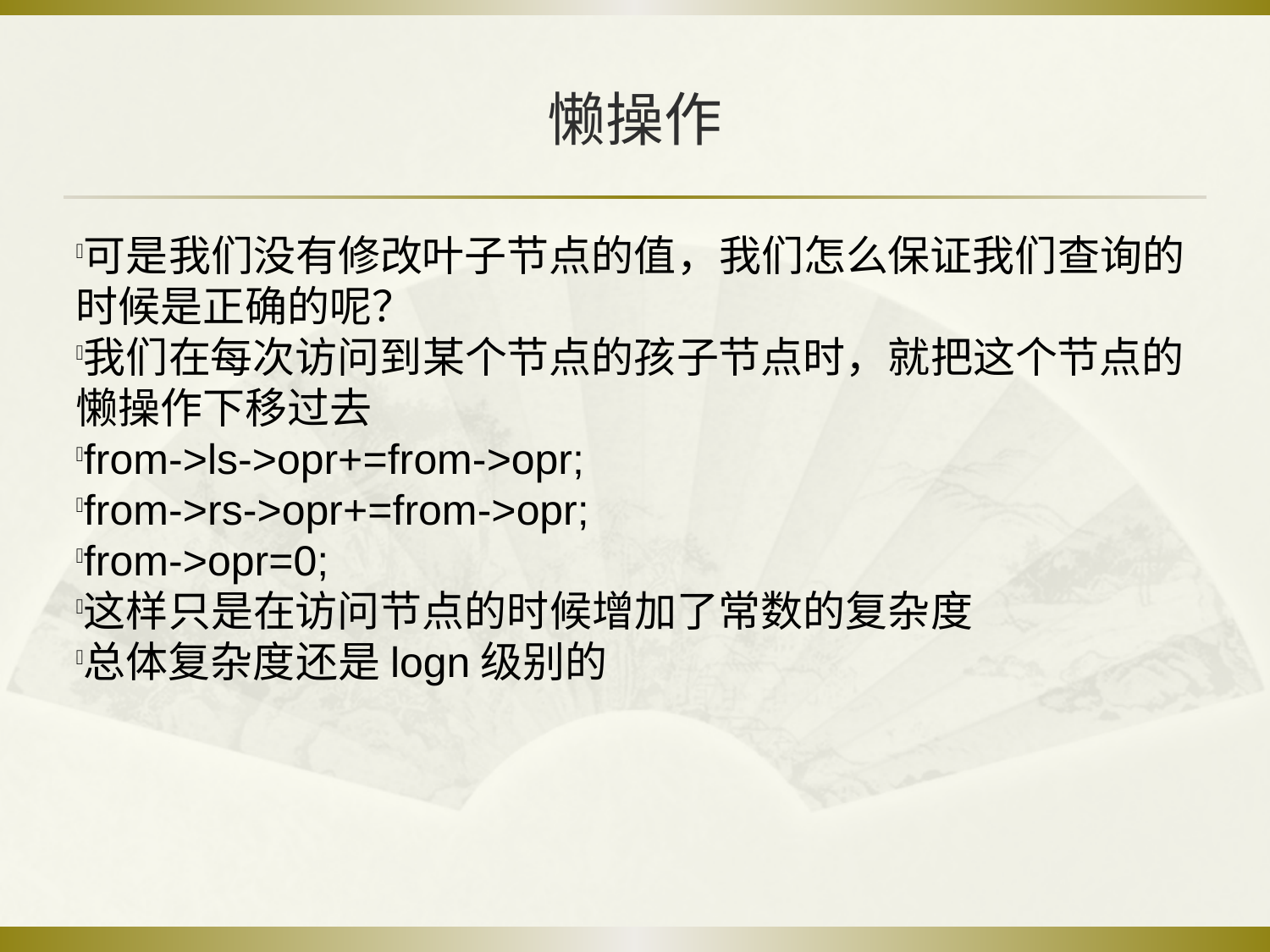

懒操作
可是我们没有修改叶子节点的值，我们怎么保证我们查询的时候是正确的呢？
我们在每次访问到某个节点的孩子节点时，就把这个节点的懒操作下移过去
from->ls->opr+=from->opr;
from->rs->opr+=from->opr;
from->opr=0;
这样只是在访问节点的时候增加了常数的复杂度
总体复杂度还是logn级别的